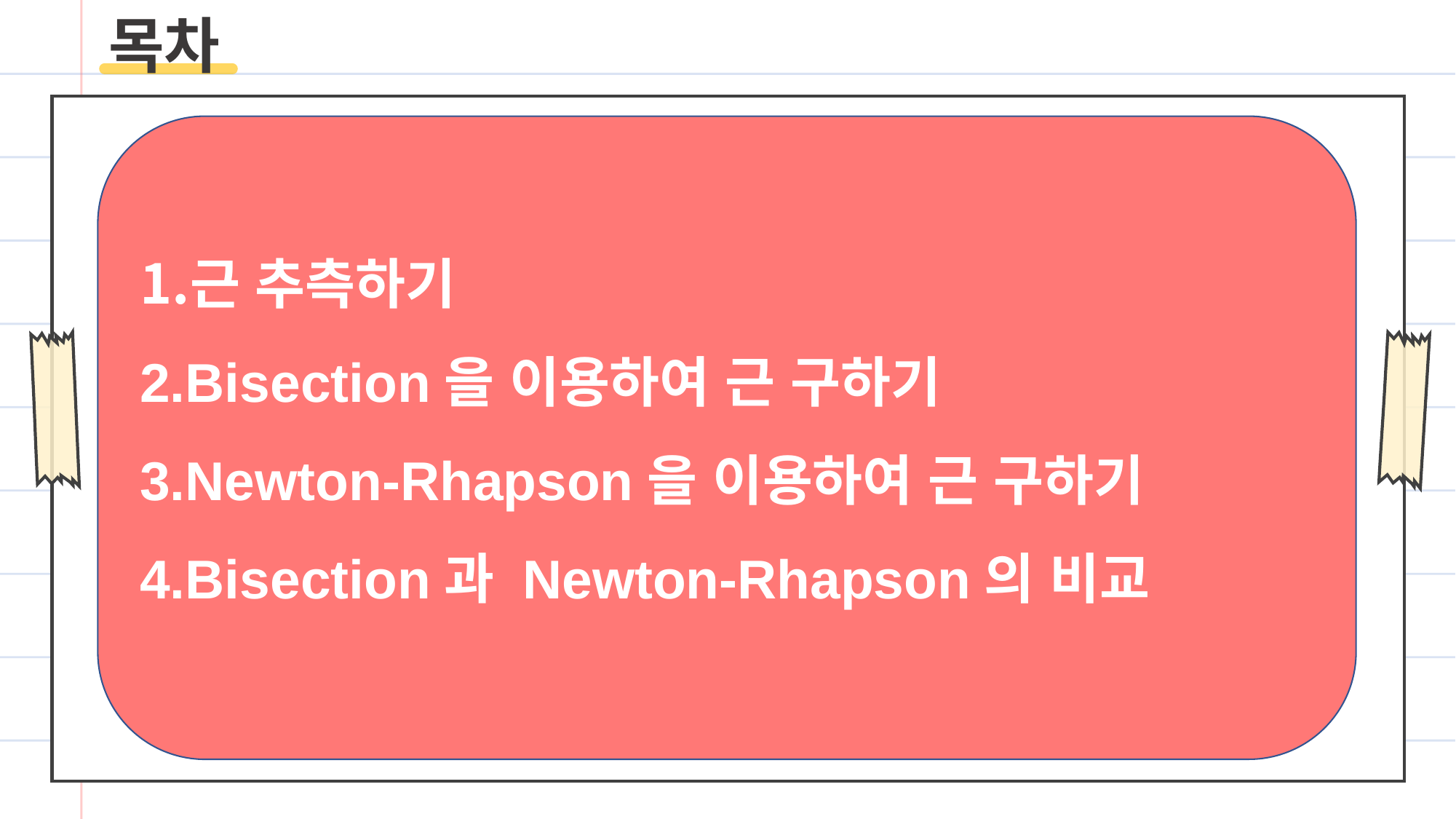

목차

근 추측하기
Bisection을 이용하여 근 구하기
Newton-Rhapson을 이용하여 근 구하기
Bisection과 Newton-Rhapson의 비교